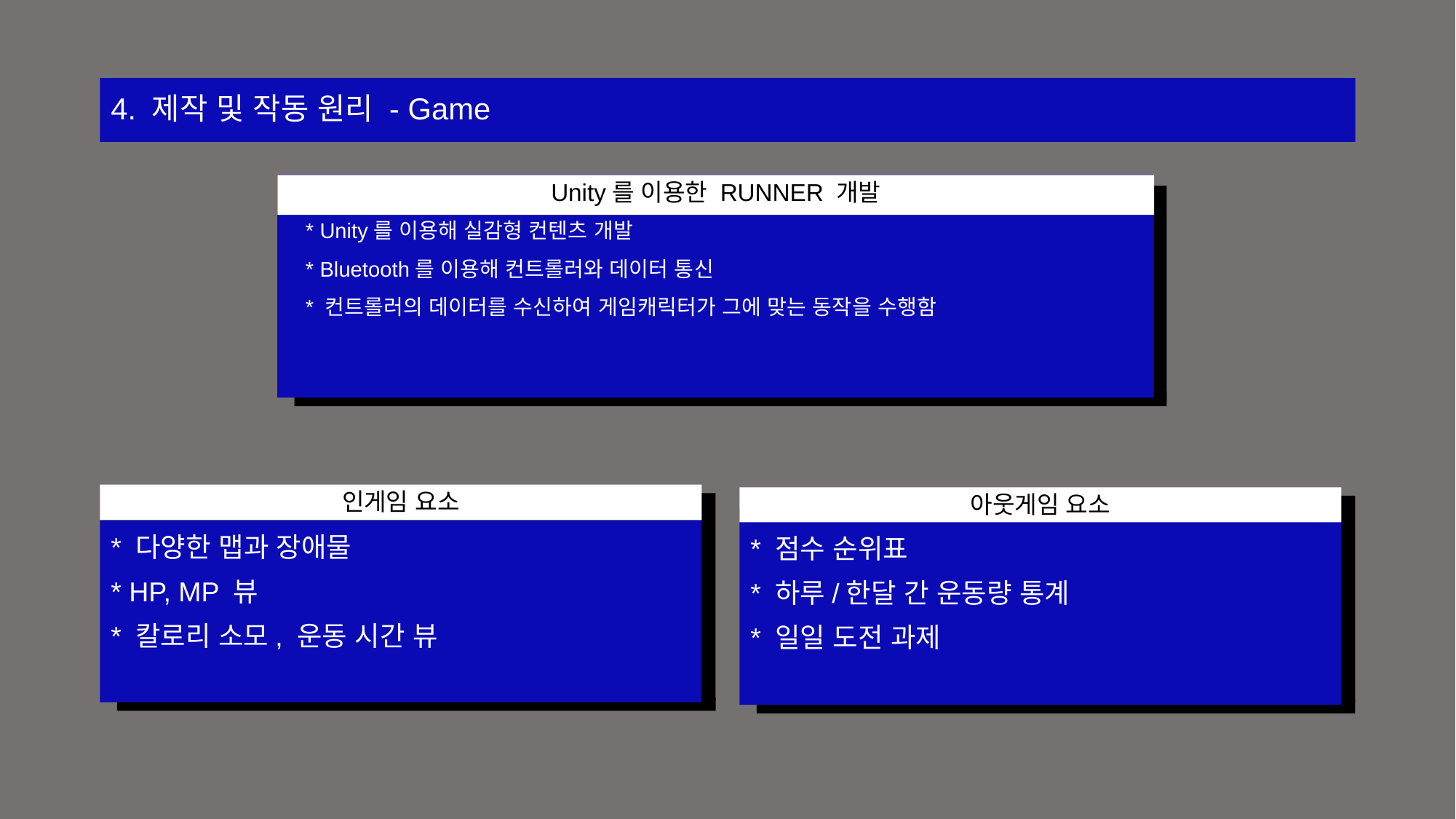

# 4. 제작 및 작동 원리 - Game
Unity를 이용한 RUNNER 개발
* Unity를 이용해 실감형 컨텐츠 개발
* Bluetooth를 이용해 컨트롤러와 데이터 통신
* 컨트롤러의 데이터를 수신하여 게임캐릭터가 그에 맞는 동작을 수행함

인게임 요소
아웃게임 요소
* 다양한 맵과 장애물
* HP, MP 뷰
* 칼로리 소모, 운동 시간 뷰
* 점수 순위표
* 하루/한달 간 운동량 통계
* 일일 도전 과제